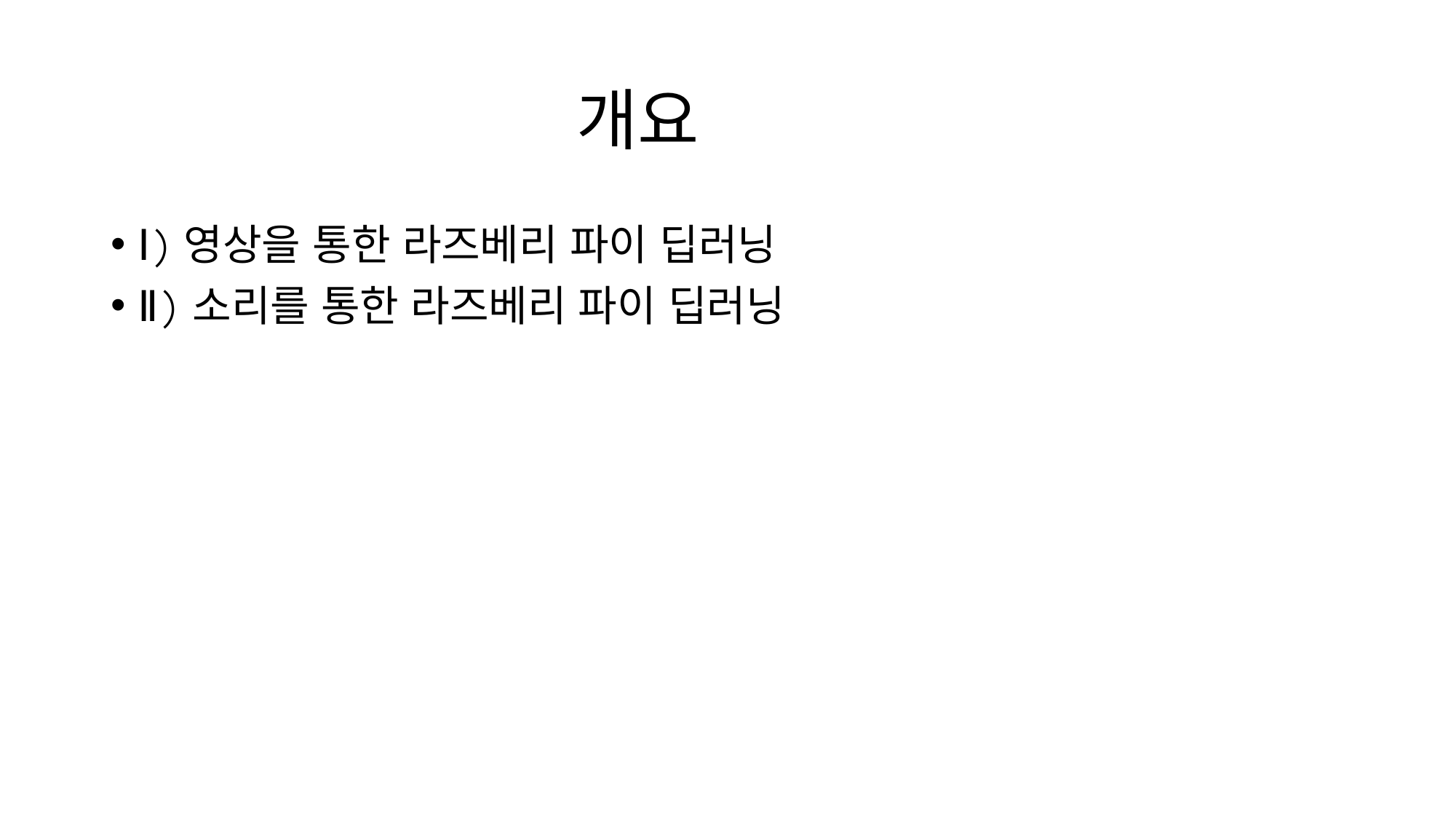

# 개요
Ⅰ)영상을 통한 라즈베리 파이 딥러닝
Ⅱ)소리를 통한 라즈베리 파이 딥러닝